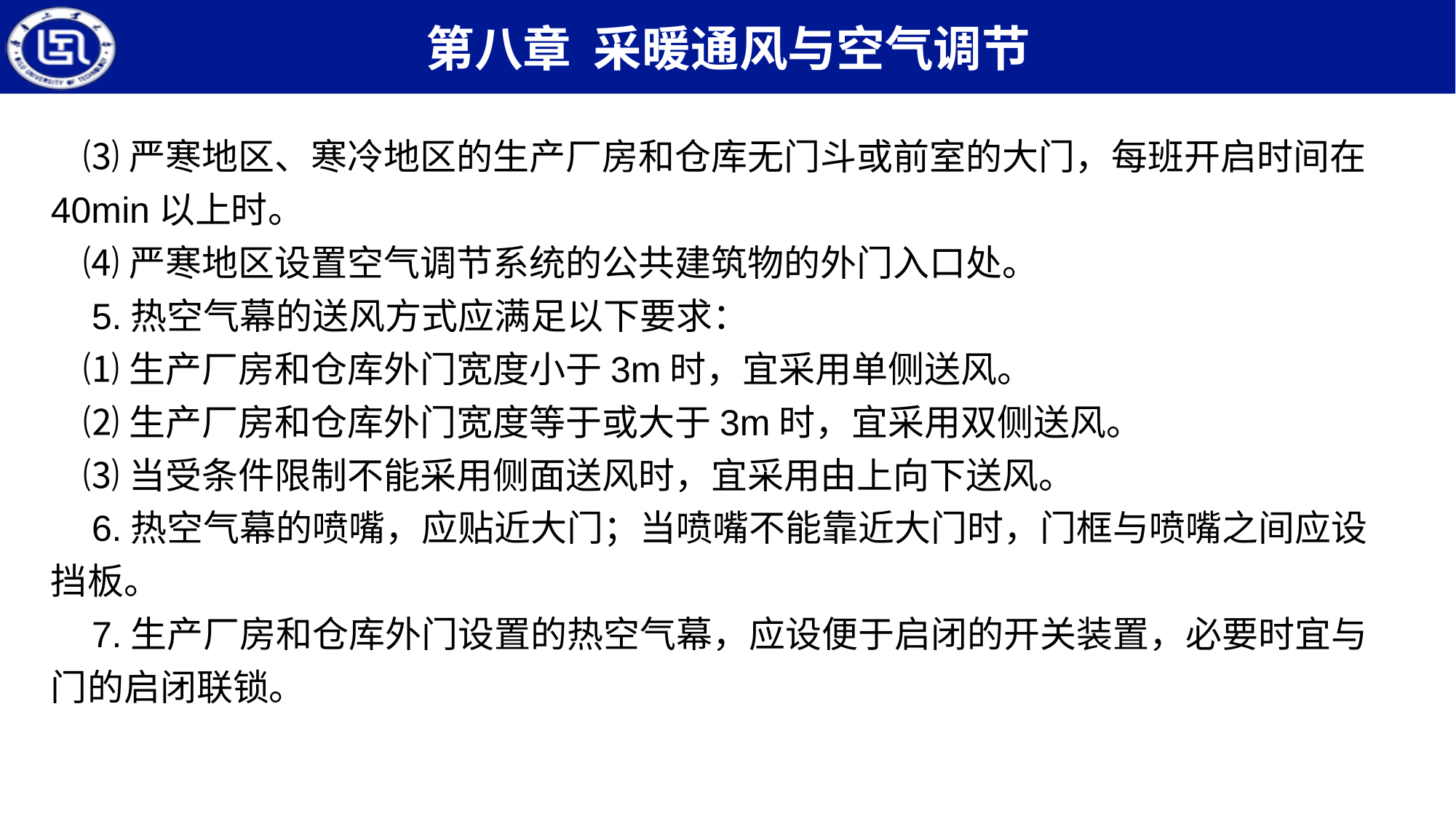

⑶严寒地区、寒冷地区的生产厂房和仓库无门斗或前室的大门，每班开启时间在40min以上时。
    ⑷严寒地区设置空气调节系统的公共建筑物的外门入口处。
    5.热空气幕的送风方式应满足以下要求：
    ⑴生产厂房和仓库外门宽度小于3m时，宜采用单侧送风。
    ⑵生产厂房和仓库外门宽度等于或大于3m时，宜采用双侧送风。
    ⑶当受条件限制不能采用侧面送风时，宜采用由上向下送风。
    6.热空气幕的喷嘴，应贴近大门；当喷嘴不能靠近大门时，门框与喷嘴之间应设挡板。
    7.生产厂房和仓库外门设置的热空气幕，应设便于启闭的开关装置，必要时宜与门的启闭联锁。